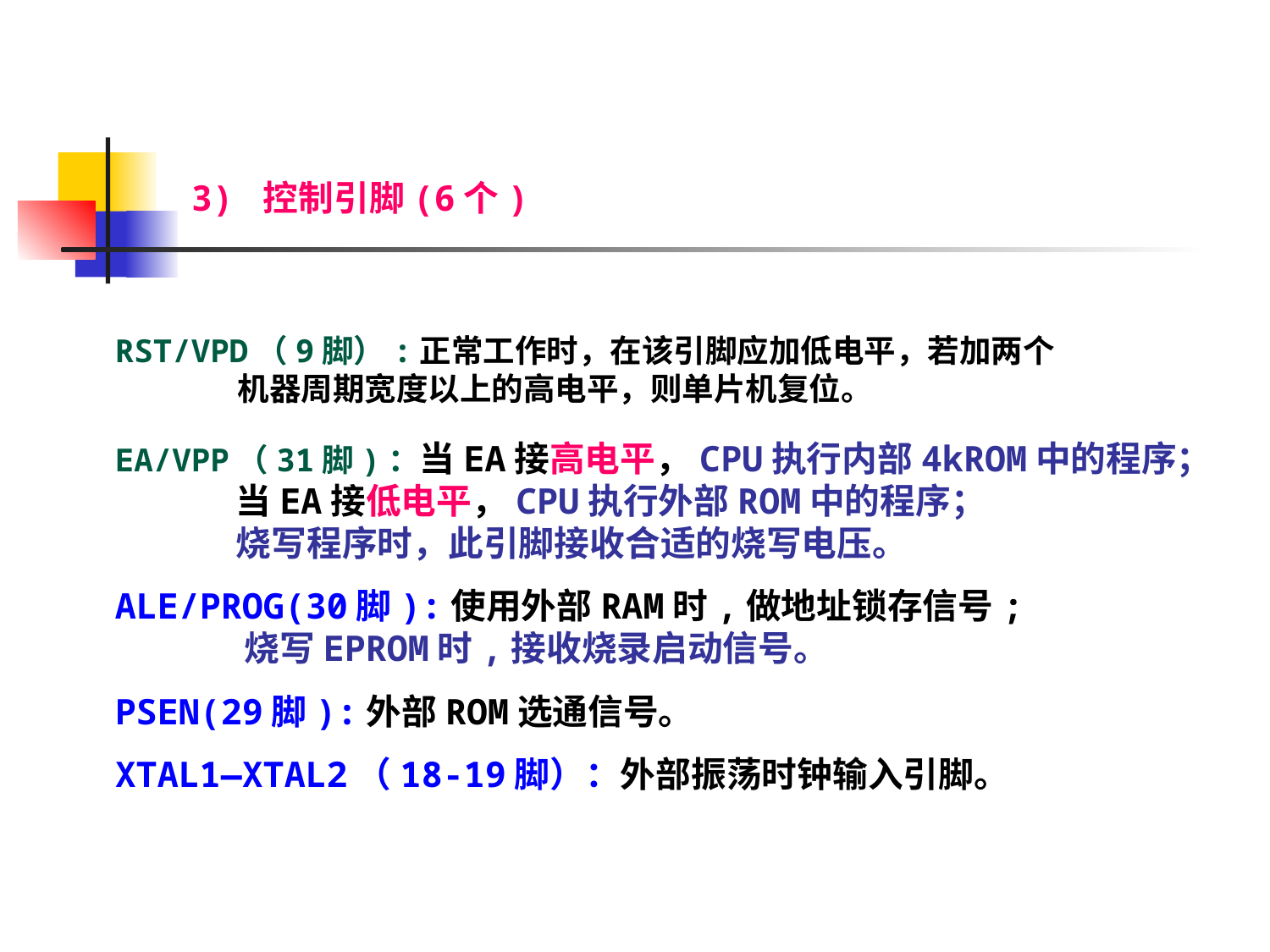

3) 控制引脚(6个)
RST/VPD（9脚）:正常工作时，在该引脚应加低电平，若加两个
                机器周期宽度以上的高电平，则单片机复位。
EA/VPP（31脚)：当EA接高电平，CPU执行内部4kROM中的程序；
              当EA接低电平，CPU执行外部ROM中的程序；
              烧写程序时，此引脚接收合适的烧写电压。
ALE/PROG(30脚):使用外部RAM时,做地址锁存信号;
               烧写EPROM时,接收烧录启动信号。
PSEN(29脚):外部ROM选通信号。
XTAL1—XTAL2（18-19脚）：外部振荡时钟输入引脚。